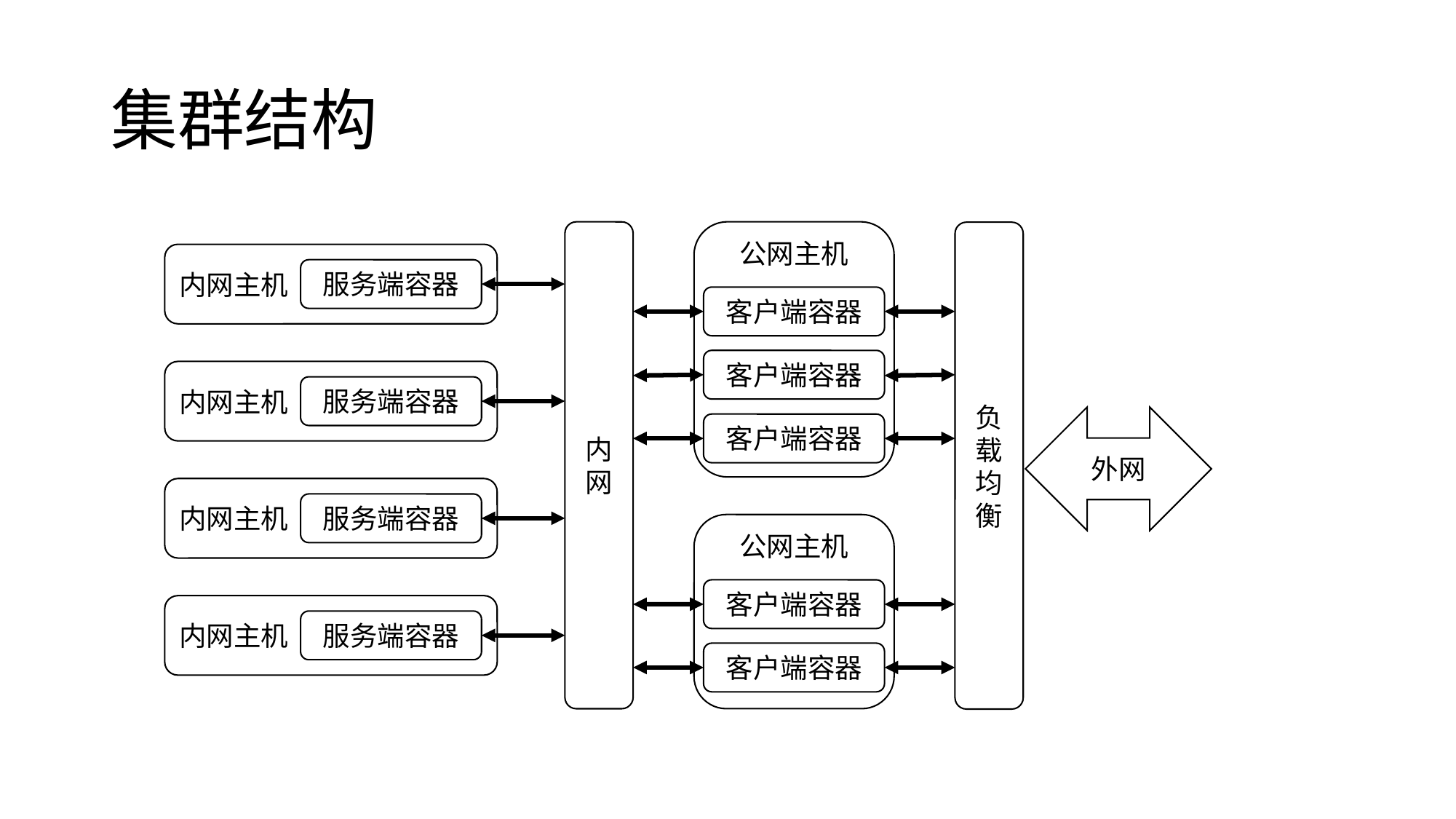

# 集群结构
内网
公网主机
客户端容器
客户端容器
客户端容器
负载均衡
内网主机
服务端容器
内网主机
服务端容器
外网
内网主机
服务端容器
公网主机
客户端容器
客户端容器
内网主机
服务端容器